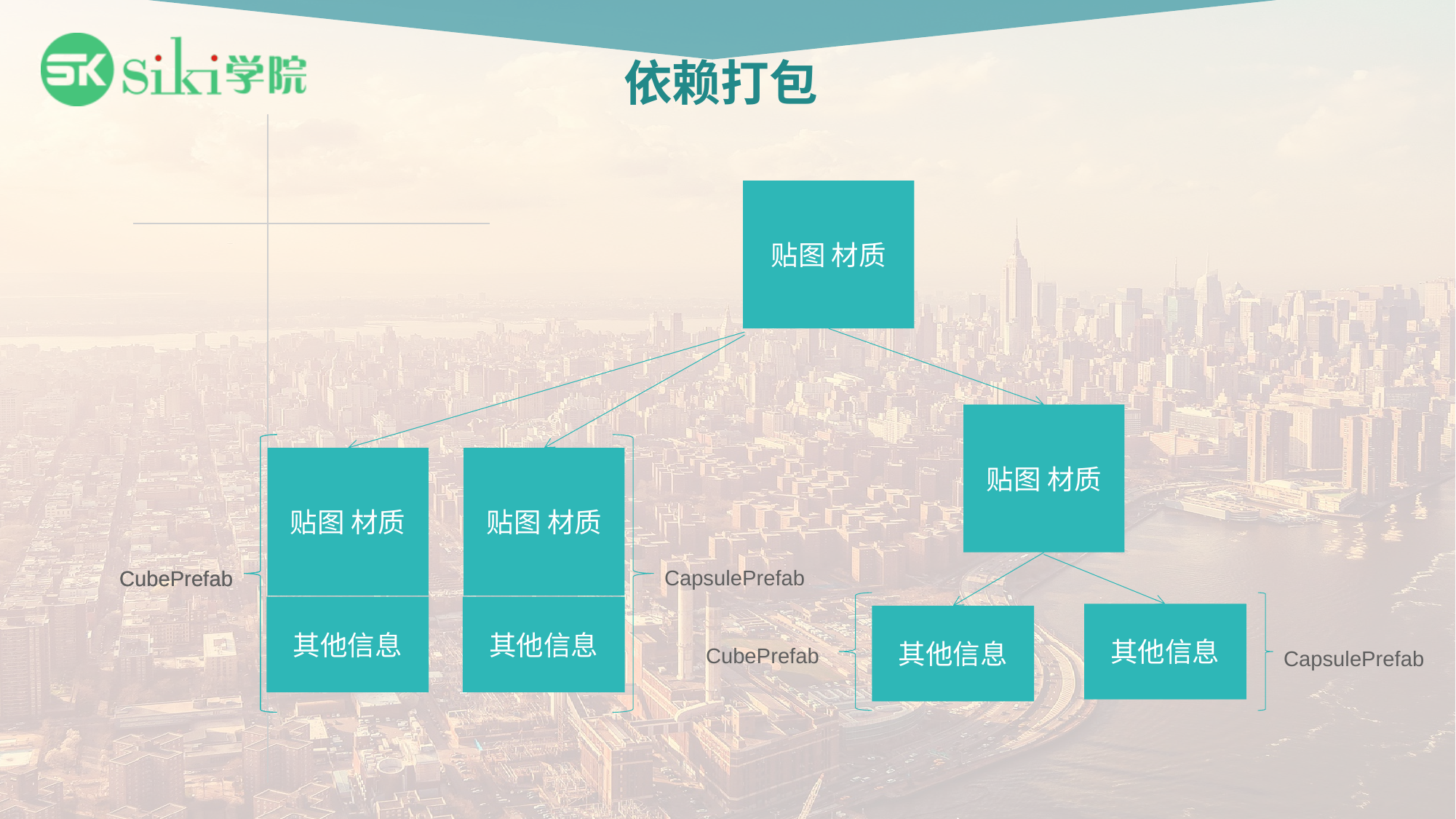

# 依赖打包
贴图 材质
贴图 材质

贴图 材质
贴图 材质
CapsulePrefab
CubePrefab
CubePrefab

其他信息
其他信息
其他信息
其他信息
CubePrefab
CapsulePrefab